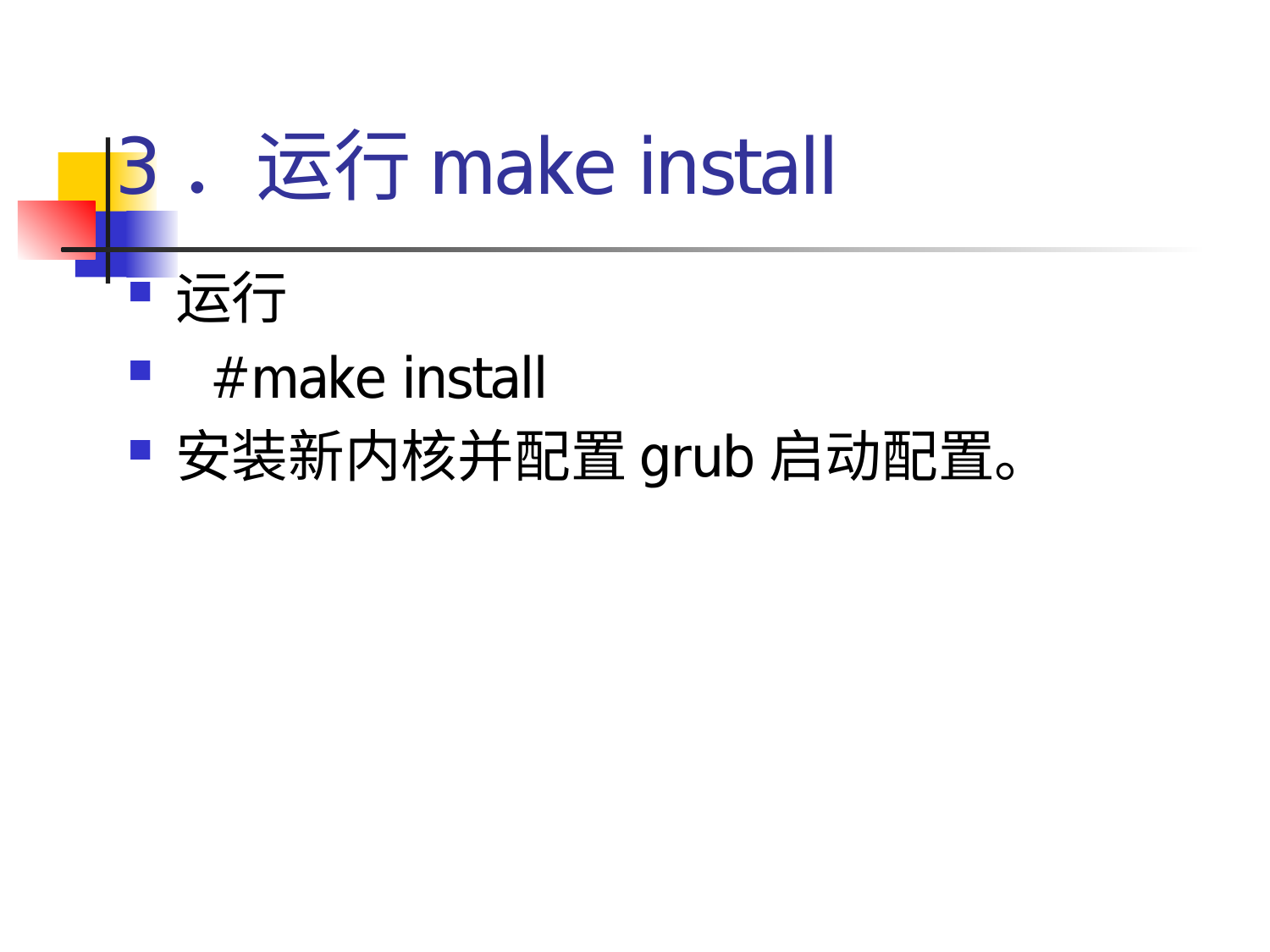

# 3．运行make install
运行
  #make install
安装新内核并配置grub启动配置。